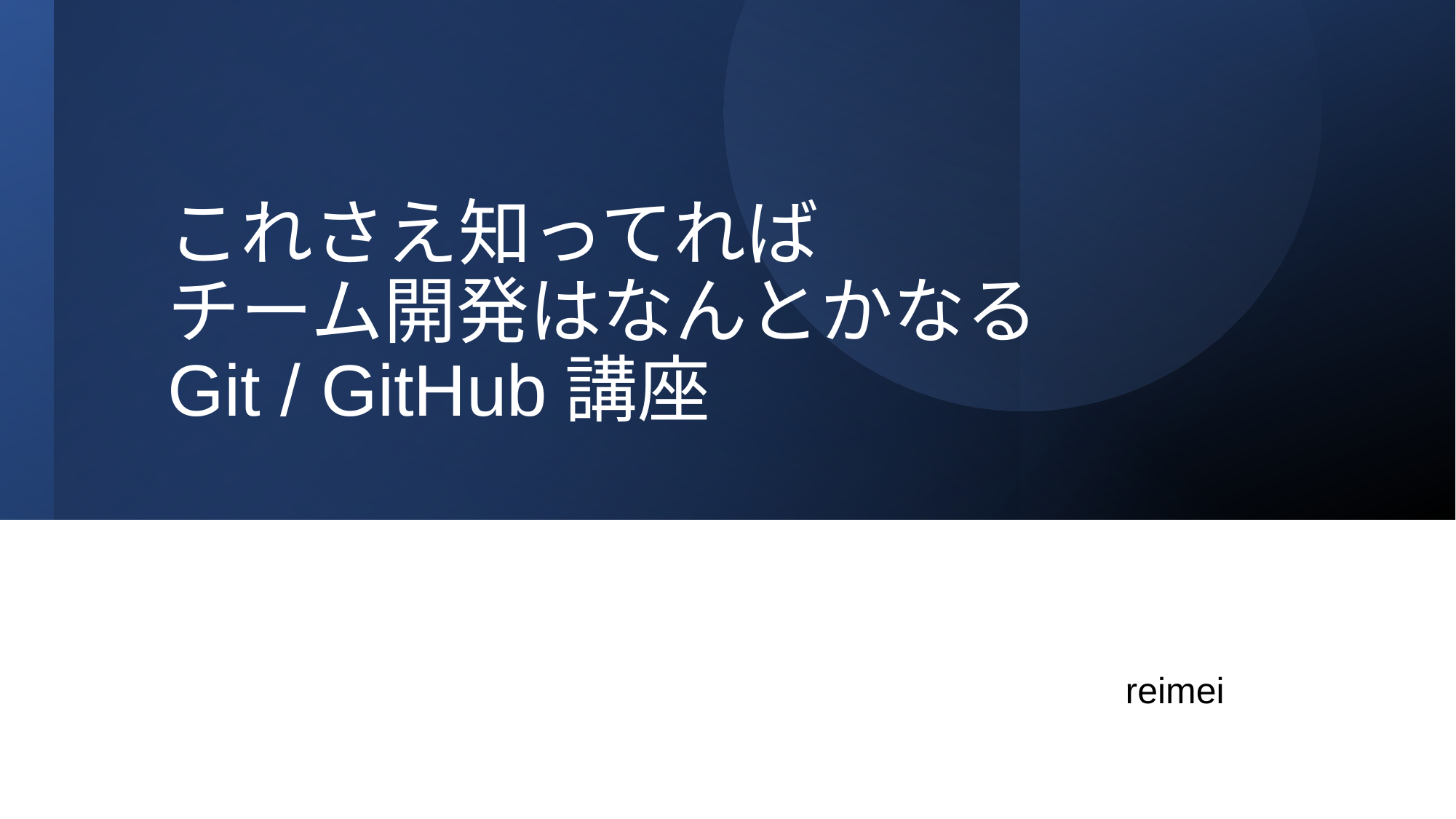

# これさえ知ってれば チーム開発はなんとかなる Git / GitHub講座
reimei